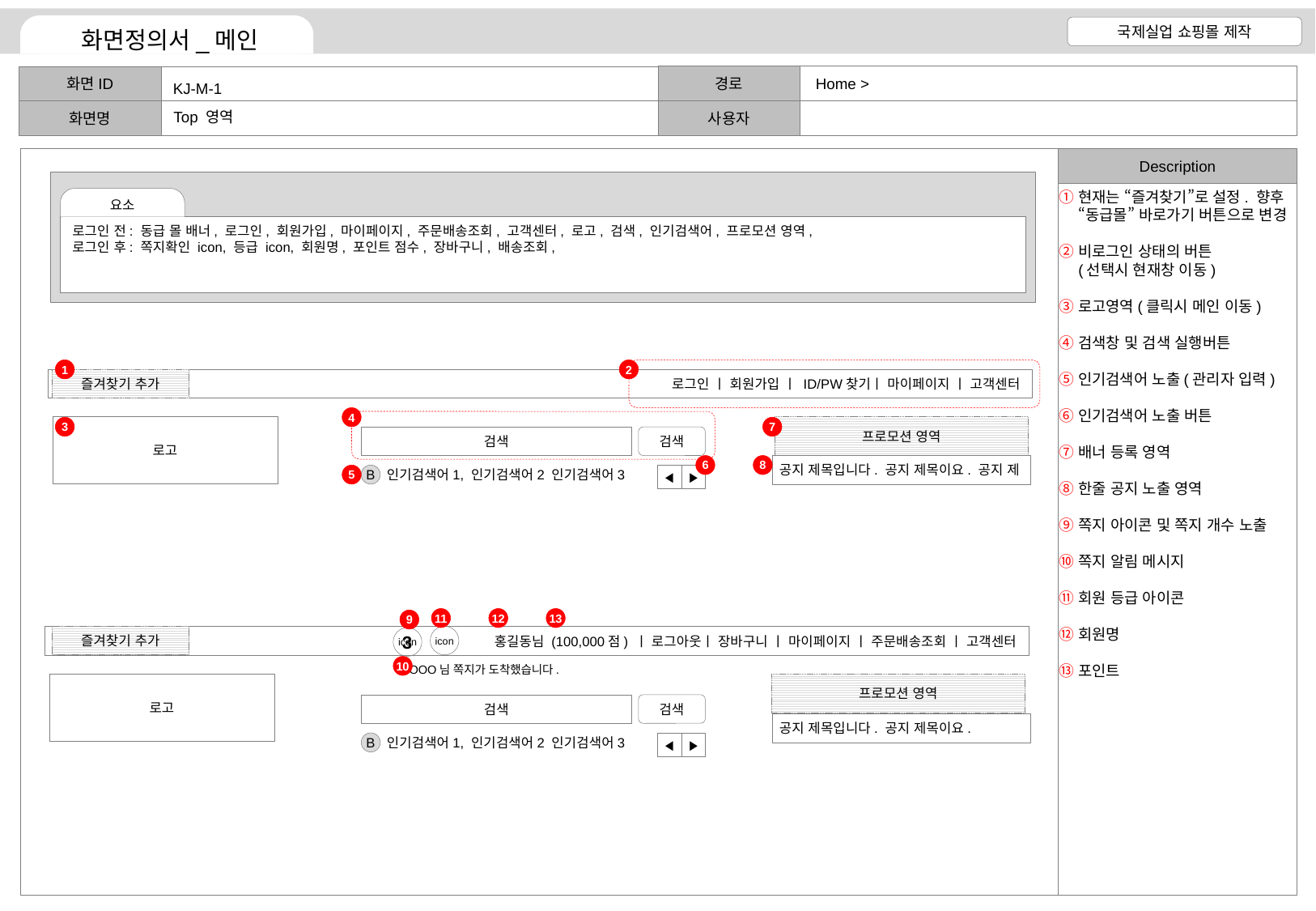

Home >
KJ-M-1
Top 영역

현재는 “즐겨찾기”로 설정. 향후 “동급몰” 바로가기 버튼으로 변경

비로그인 상태의 버튼
(선택시 현재창 이동)
로고영역(클릭시 메인 이동)

검색창 및 검색 실행버튼

인기검색어 노출(관리자 입력)

인기검색어 노출 버튼

배너 등록 영역

한줄 공지 노출 영역

쪽지 아이콘 및 쪽지 개수 노출

쪽지 알림 메시지

회원 등급 아이콘

회원명

포인트
요소
로그인 전: 동급 몰 배너, 로그인, 회원가입, 마이페이지, 주문배송조회, 고객센터, 로고, 검색, 인기검색어, 프로모션 영역,
로그인 후: 쪽지확인 icon, 등급 icon, 회원명, 포인트 점수, 장바구니, 배송조회,
1
2

로그인 ㅣ 회원가입 ㅣ ID/PW찾기ㅣ 마이페이지 ㅣ 고객센터
즐겨찾기 추가
4

로고
프로모션 영역
3
7
검색
검색
6
8
 공지 제목입니다. 공지 제목이요. 공지 제
5
B
인기검색어1, 인기검색어2 인기검색어3
◀
▶
11
12
13
9
3
즐겨찾기 추가
icon
홍길동님 (100,000점) ㅣ 로그아웃ㅣ 장바구니 ㅣ 마이페이지 ㅣ 주문배송조회 ㅣ 고객센터
icon
OOO님 쪽지가 도착했습니다.
10
로고
프로모션 영역
검색
검색
 공지 제목입니다. 공지 제목이요.
B
인기검색어1, 인기검색어2 인기검색어3
◀
▶